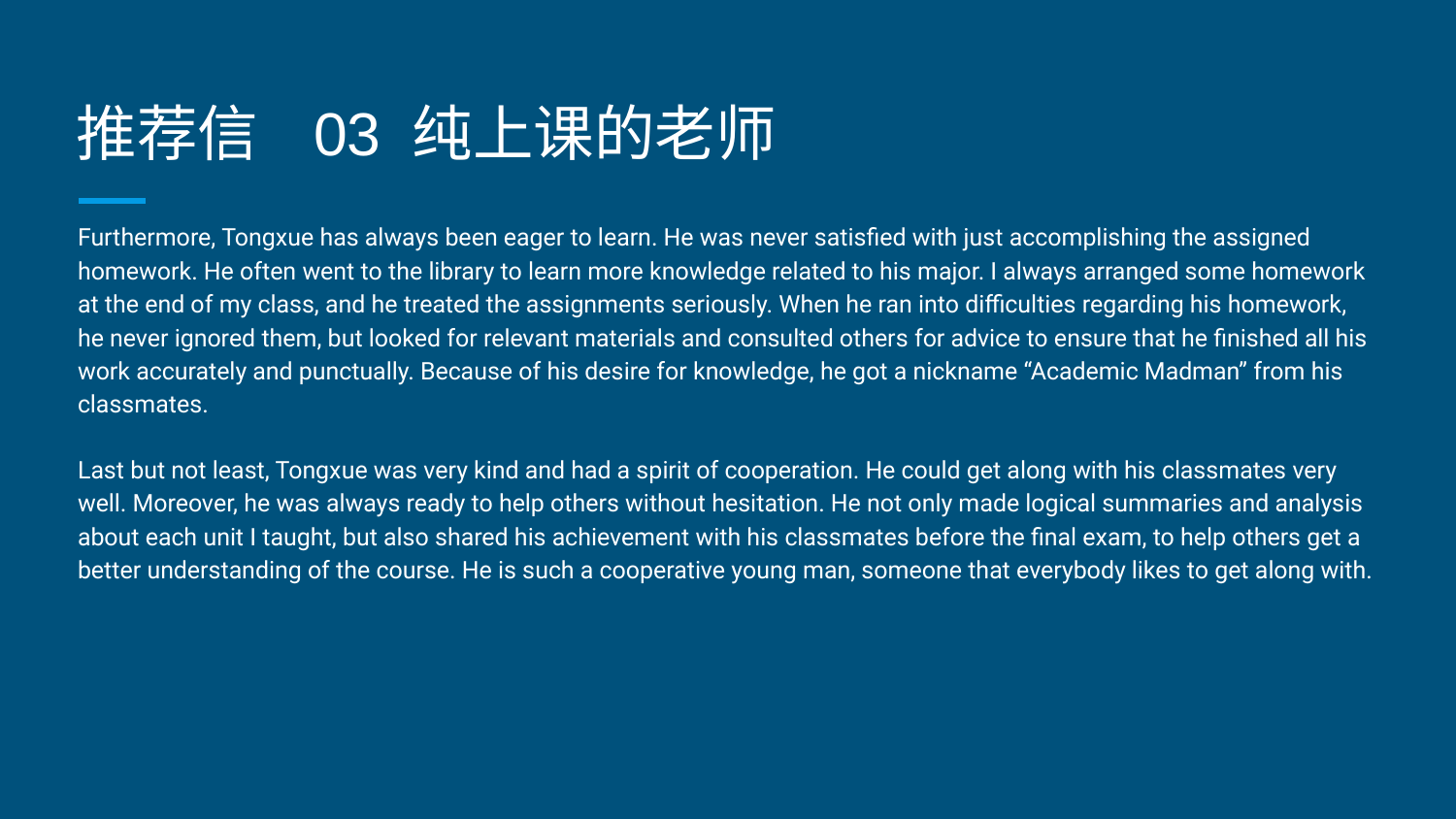

# 推荐信   03 纯上课的老师
Furthermore, Tongxue has always been eager to learn. He was never satisfied with just accomplishing the assigned homework. He often went to the library to learn more knowledge related to his major. I always arranged some homework at the end of my class, and he treated the assignments seriously. When he ran into difficulties regarding his homework, he never ignored them, but looked for relevant materials and consulted others for advice to ensure that he finished all his work accurately and punctually. Because of his desire for knowledge, he got a nickname “Academic Madman” from his classmates.
Last but not least, Tongxue was very kind and had a spirit of cooperation. He could get along with his classmates very well. Moreover, he was always ready to help others without hesitation. He not only made logical summaries and analysis about each unit I taught, but also shared his achievement with his classmates before the final exam, to help others get a better understanding of the course. He is such a cooperative young man, someone that everybody likes to get along with.